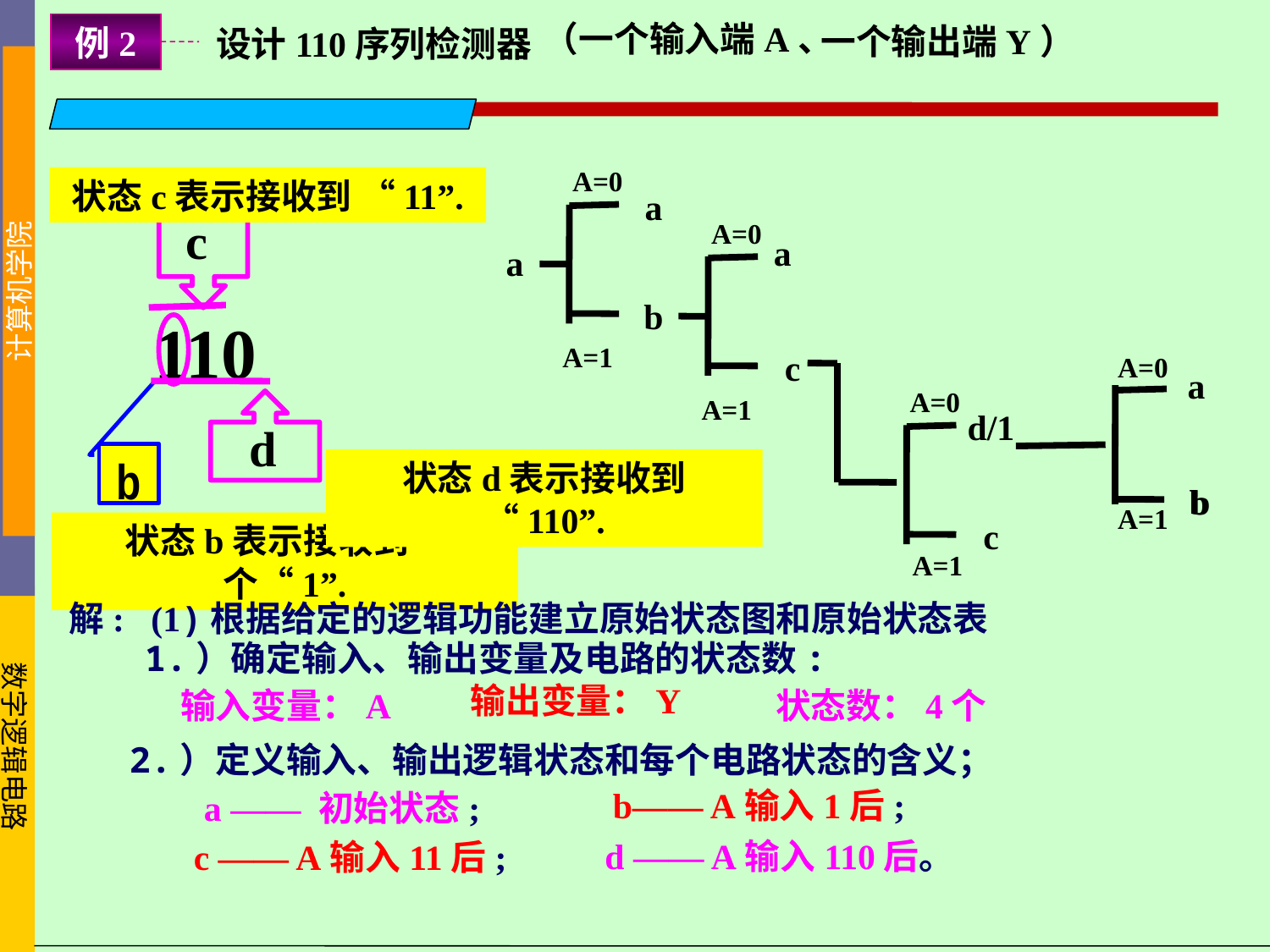

（一个输入端A、
一个输出端Y）
例2

设计110序列检测器
A=0
状态c表示接收到 “11”.
a
c

A=0
a
a
b
110

A=1
c
A=0
a
A=0

d
A=1
d/1
b
状态d表示接收到 “110”.
b
b
A=1
c
状态b表示接收到一个“1”.
A=1
解:   (1)根据给定的逻辑功能建立原始状态图和原始状态表
1.）确定输入、输出变量及电路的状态数:
输出变量：Y
输入变量：A
状态数：4个
2.）定义输入、输出逻辑状态和每个电路状态的含义；
b—— A输入1后;
a —— 初始状态;
d —— A输入110后。
c —— A输入11后;